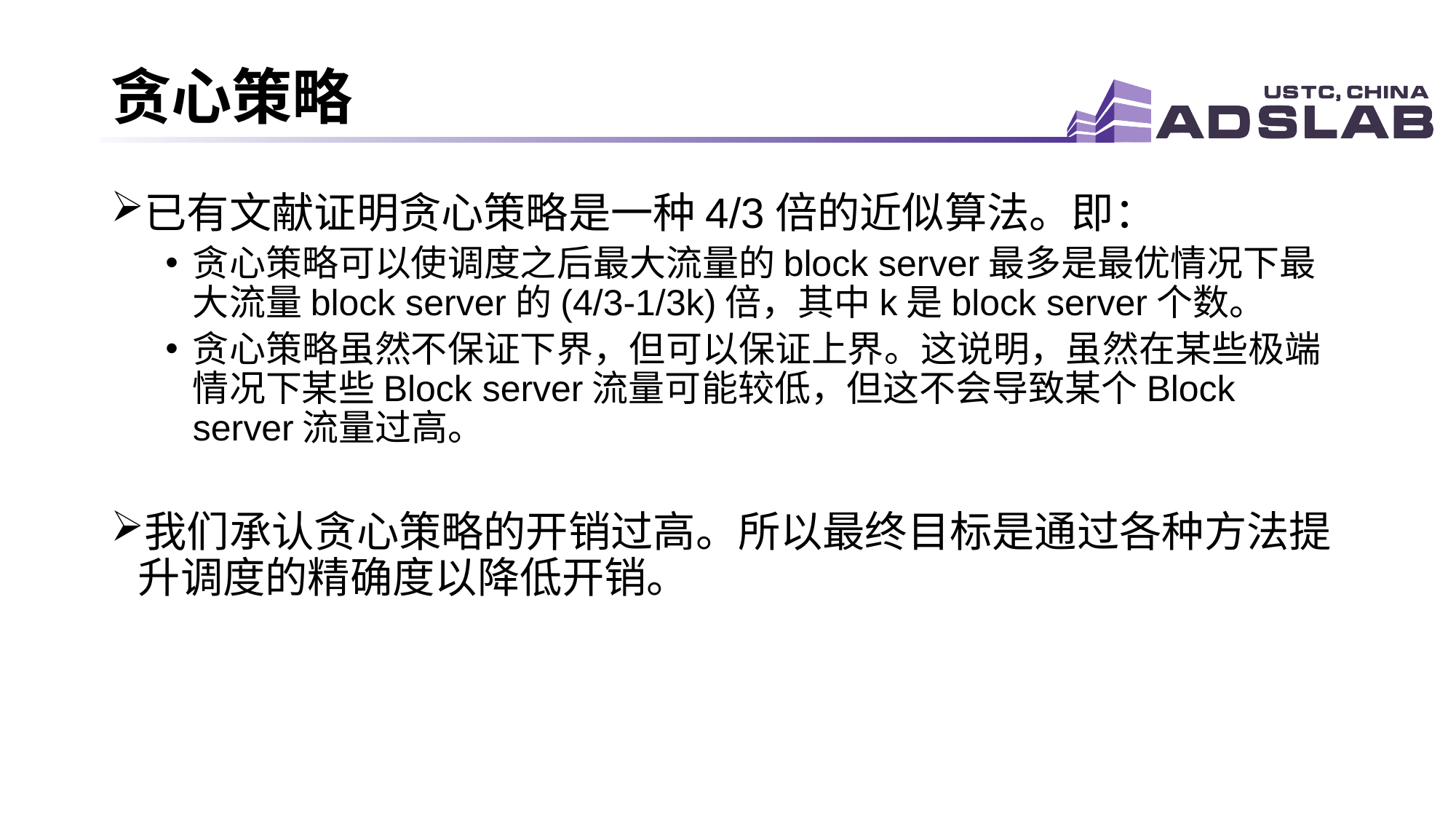

# 贪心策略
已有文献证明贪心策略是一种4/3倍的近似算法。即：
贪心策略可以使调度之后最大流量的block server最多是最优情况下最大流量block server的(4/3-1/3k)倍，其中k是block server个数。
贪心策略虽然不保证下界，但可以保证上界。这说明，虽然在某些极端情况下某些Block server流量可能较低，但这不会导致某个Block server流量过高。

我们承认贪心策略的开销过高。所以最终目标是通过各种方法提升调度的精确度以降低开销。

39